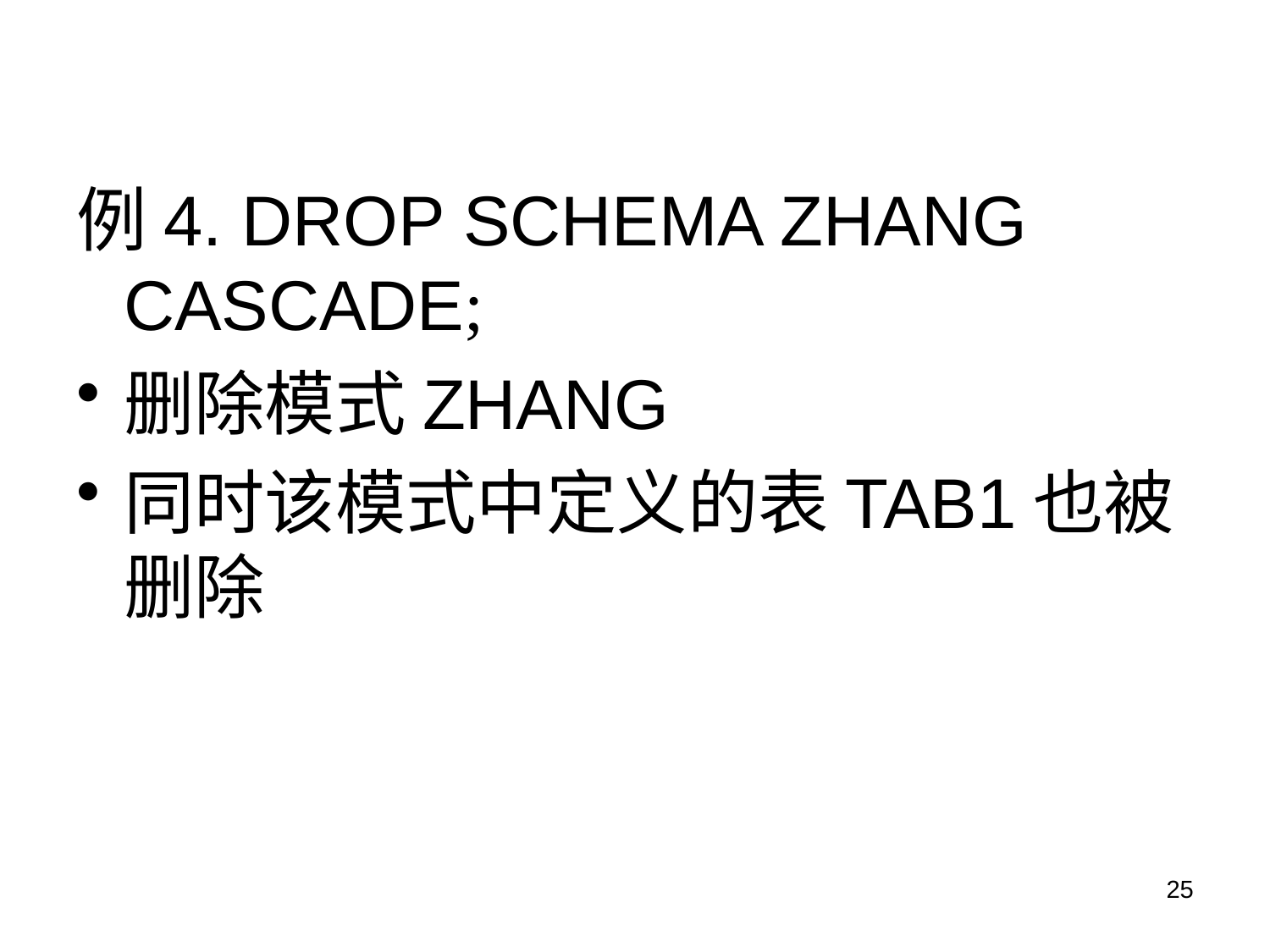

例4. DROP SCHEMA ZHANG CASCADE;
删除模式ZHANG
同时该模式中定义的表TAB1也被删除

25